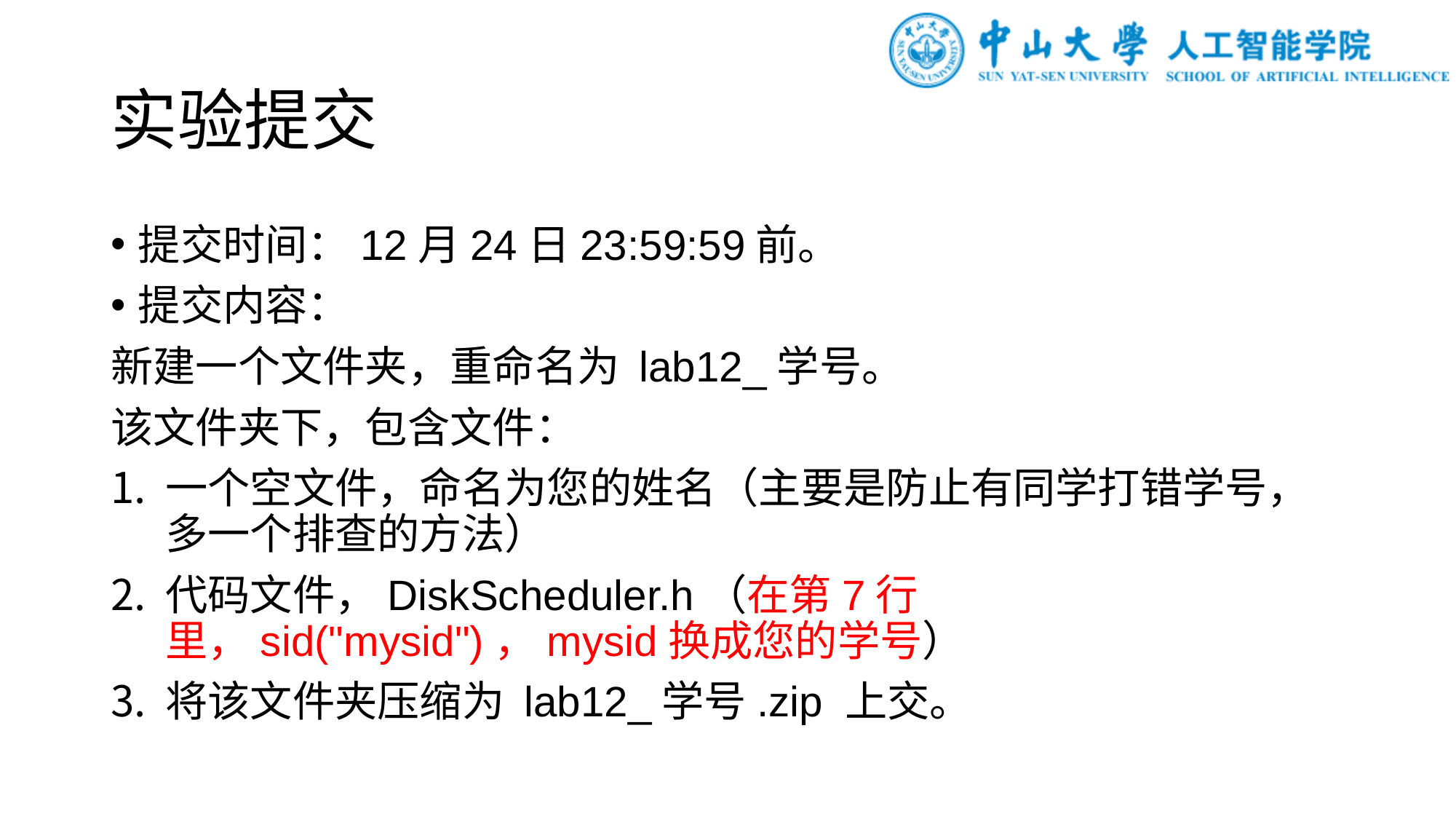

# 实验提交
提交时间：12月24日23:59:59前。
提交内容：
新建一个文件夹，重命名为 lab12_学号。
该文件夹下，包含文件：
一个空文件，命名为您的姓名（主要是防止有同学打错学号，多一个排查的方法）
代码文件，DiskScheduler.h（在第7行里，sid("mysid")，mysid换成您的学号）
将该文件夹压缩为 lab12_学号.zip 上交。